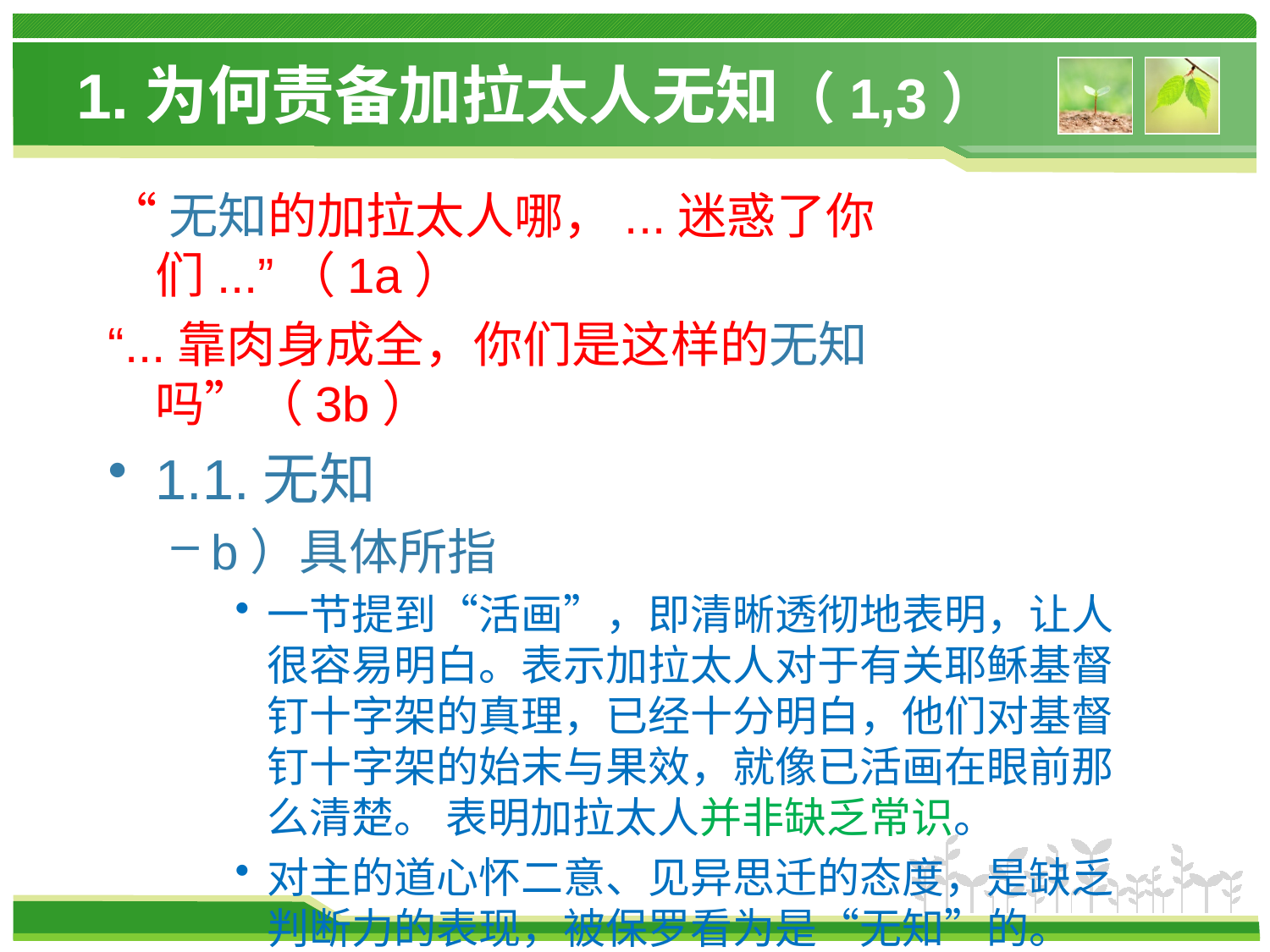

# 1.为何责备加拉太人无知（1,3）
“无知的加拉太人哪，...迷惑了你们...”（1a）
“...靠肉身成全，你们是这样的无知吗”（3b）
1.1.无知
b）具体所指
一节提到“活画”，即清晰透彻地表明，让人很容易明白。表示加拉太人对于有关耶稣基督钉十字架的真理，已经十分明白，他们对基督钉十字架的始末与果效，就像已活画在眼前那么清楚。 表明加拉太人并非缺乏常识。
对主的道心怀二意、见异思迁的态度，是缺乏判断力的表现，被保罗看为是“无知”的。